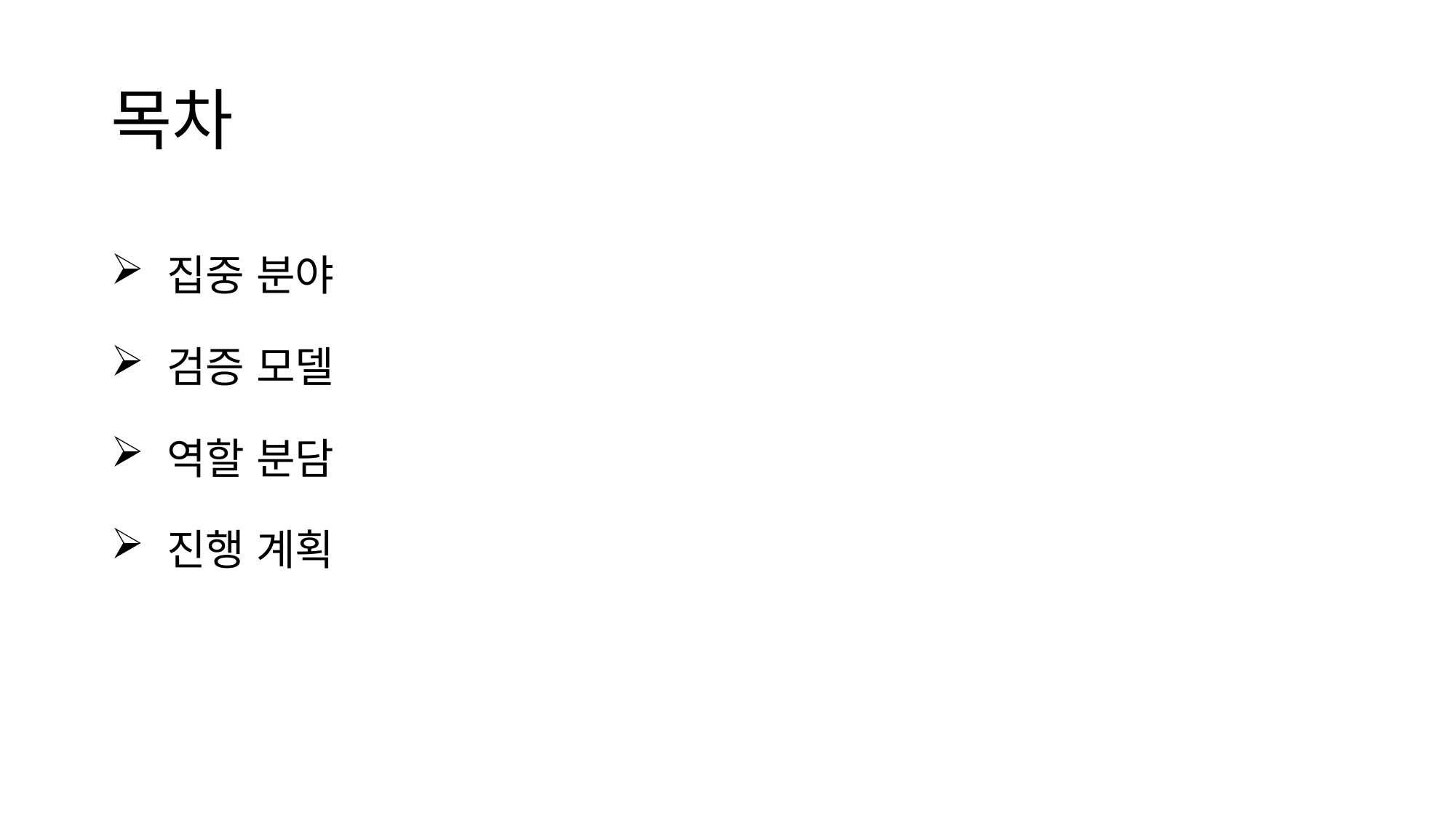

# 목차
 집중 분야
 검증 모델
 역할 분담
 진행 계획